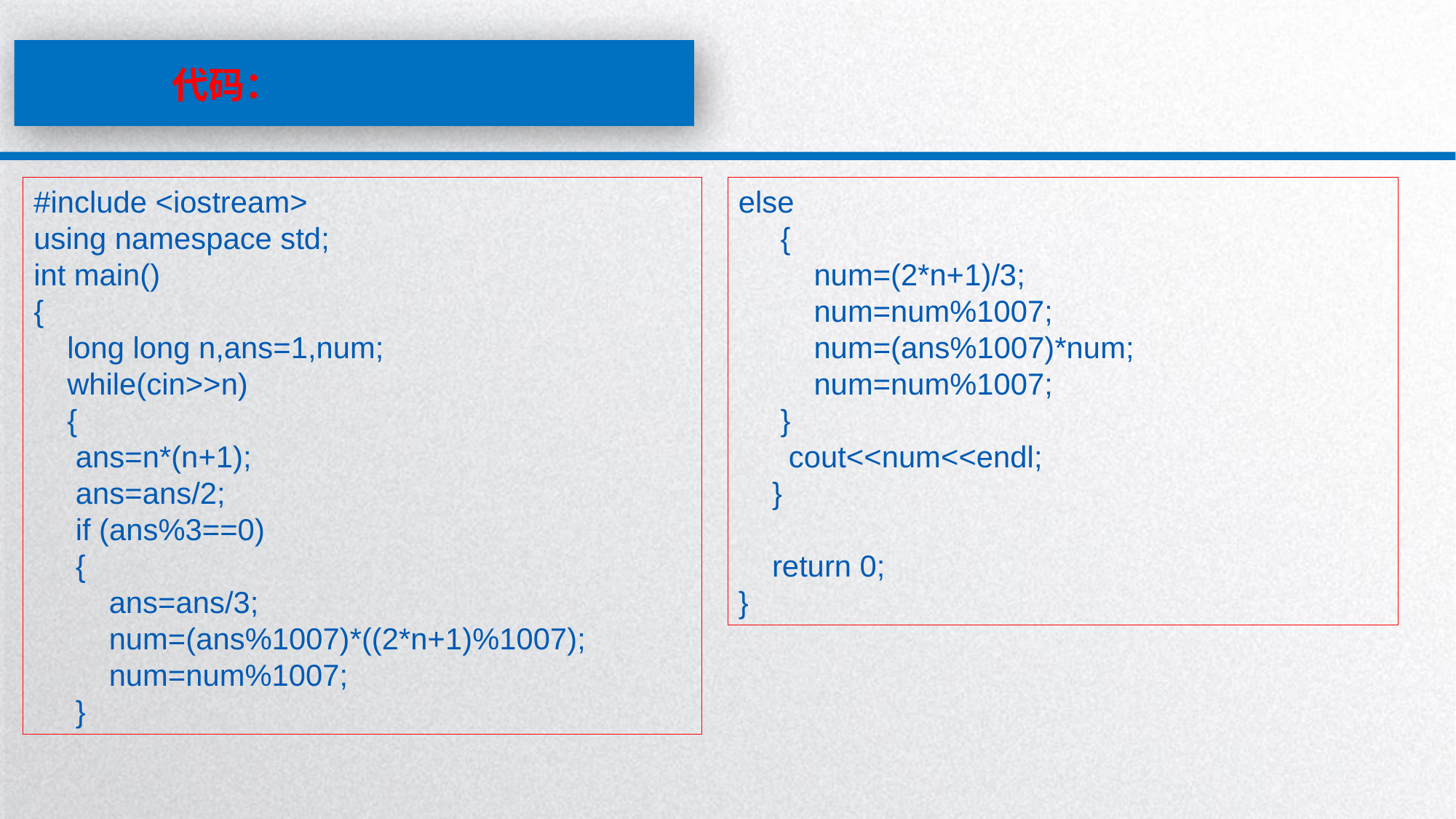

代码：
#include <iostream>
using namespace std;
int main()
{
    long long n,ans=1,num;
    while(cin>>n)
    {
     ans=n*(n+1);
     ans=ans/2;
     if (ans%3==0)
     {
         ans=ans/3;
         num=(ans%1007)*((2*n+1)%1007);
         num=num%1007;
     }
else
     {
         num=(2*n+1)/3;
         num=num%1007;
         num=(ans%1007)*num;
         num=num%1007;
     }
      cout<<num<<endl;
    }

    return 0;
}